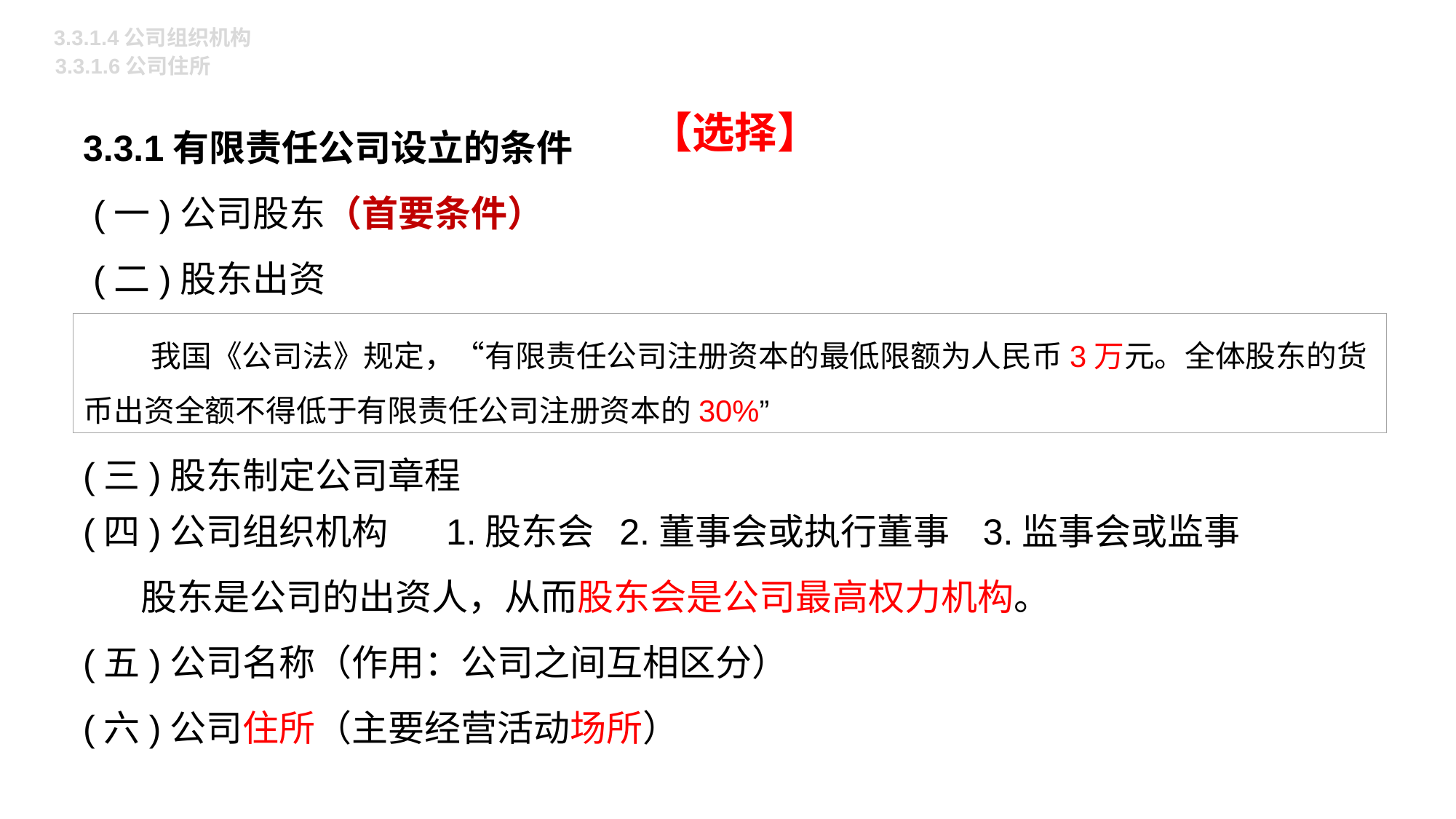

3.3.1.4公司组织机构
3.3.1.6公司住所
3.3.1有限责任公司设立的条件
 (一)公司股东（首要条件）
 (二)股东出资

(三)股东制定公司章程
【选择】
 我国《公司法》规定，“有限责任公司注册资本的最低限额为人民币3万元。全体股东的货币出资全额不得低于有限责任公司注册资本的30%”
(四)公司组织机构      1.股东会  2.董事会或执行董事   3.监事会或监事
      股东是公司的出资人，从而股东会是公司最高权力机构。
(五)公司名称（作用：公司之间互相区分）
(六)公司住所（主要经营活动场所）